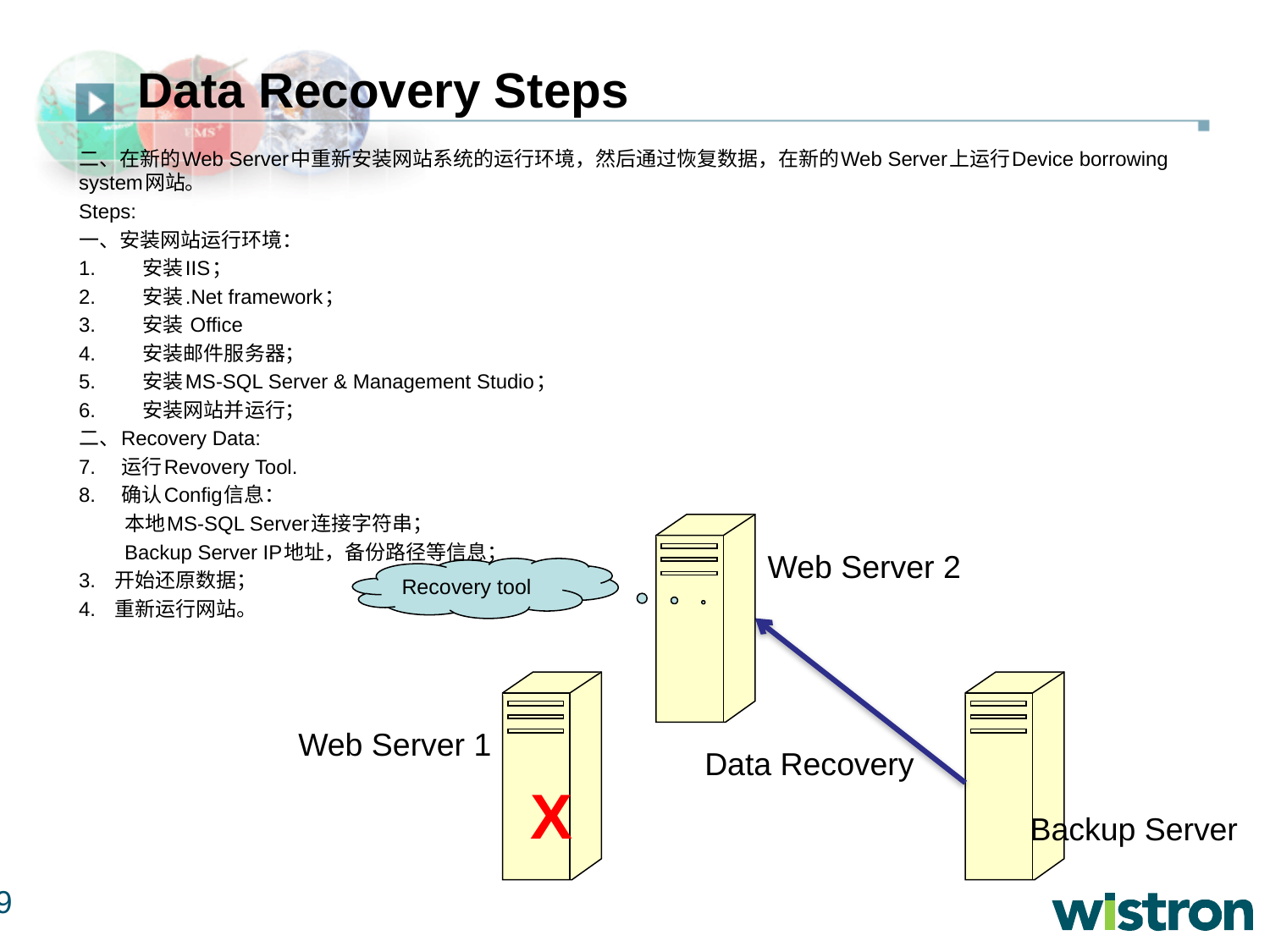

# Data Recovery Steps
二、在新的Web Server中重新安装网站系统的运行环境，然后通过恢复数据，在新的Web Server上运行Device borrowing system网站。
Steps:
一、安装网站运行环境：
安装IIS；
安装.Net framework；
安装 Office
安装邮件服务器；
安装MS-SQL Server & Management Studio；
安装网站并运行；
二、Recovery Data:
运行Revovery Tool.
确认Config信息：
	本地MS-SQL Server连接字符串；
	Backup Server IP地址，备份路径等信息；
3.   开始还原数据；
4.   重新运行网站。

Web Server 2
Recovery tool

Web Server 1
Data Recovery
X
Backup Server